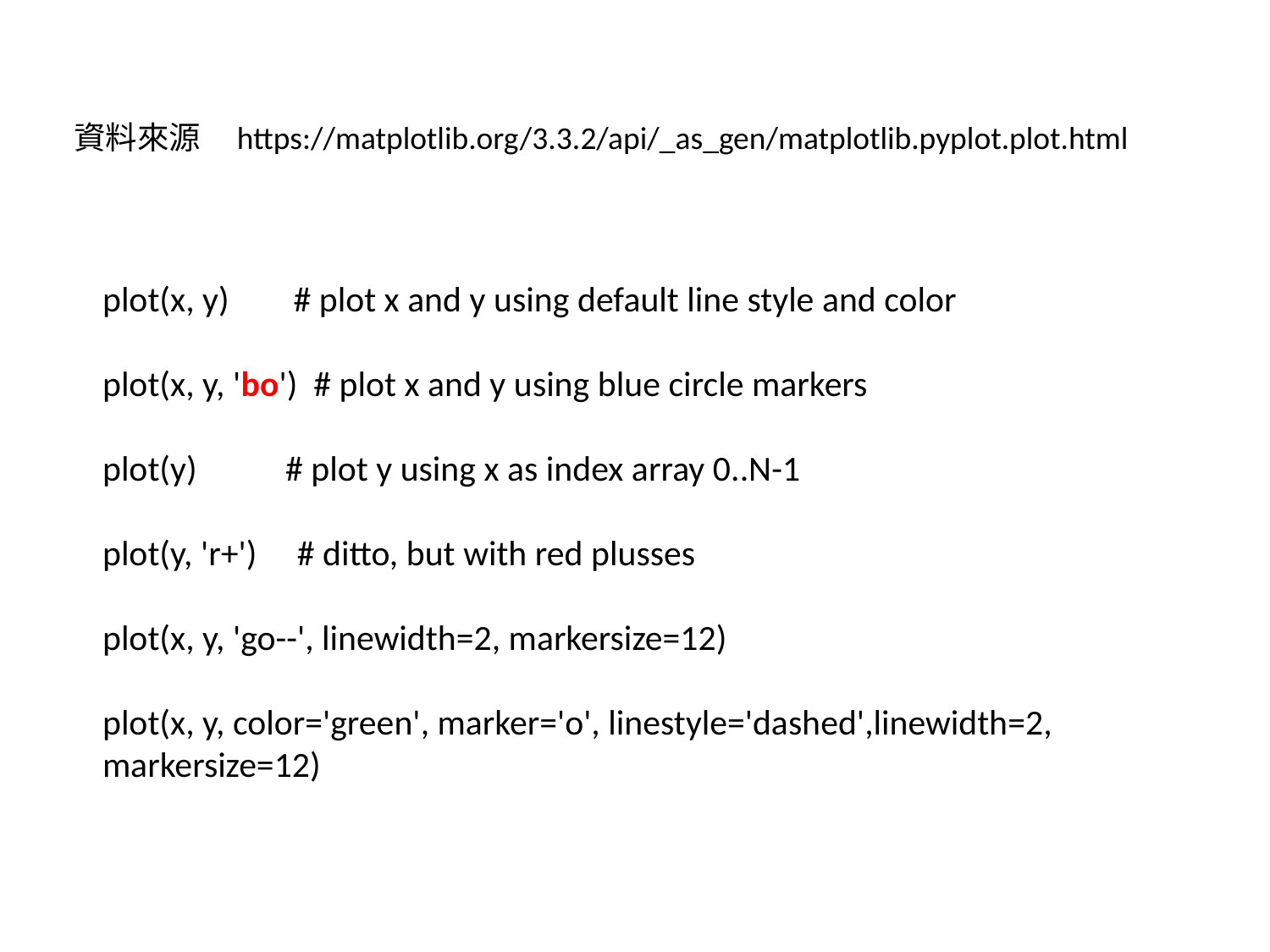

資料來源    https://matplotlib.org/3.3.2/api/_as_gen/matplotlib.pyplot.plot.html
plot(x, y)        # plot x and y using default line style and color

plot(x, y, 'bo')  # plot x and y using blue circle markers

plot(y)           # plot y using x as index array 0..N-1

plot(y, 'r+')     # ditto, but with red plusses

plot(x, y, 'go--', linewidth=2, markersize=12)

plot(x, y, color='green', marker='o', linestyle='dashed',linewidth=2, markersize=12)